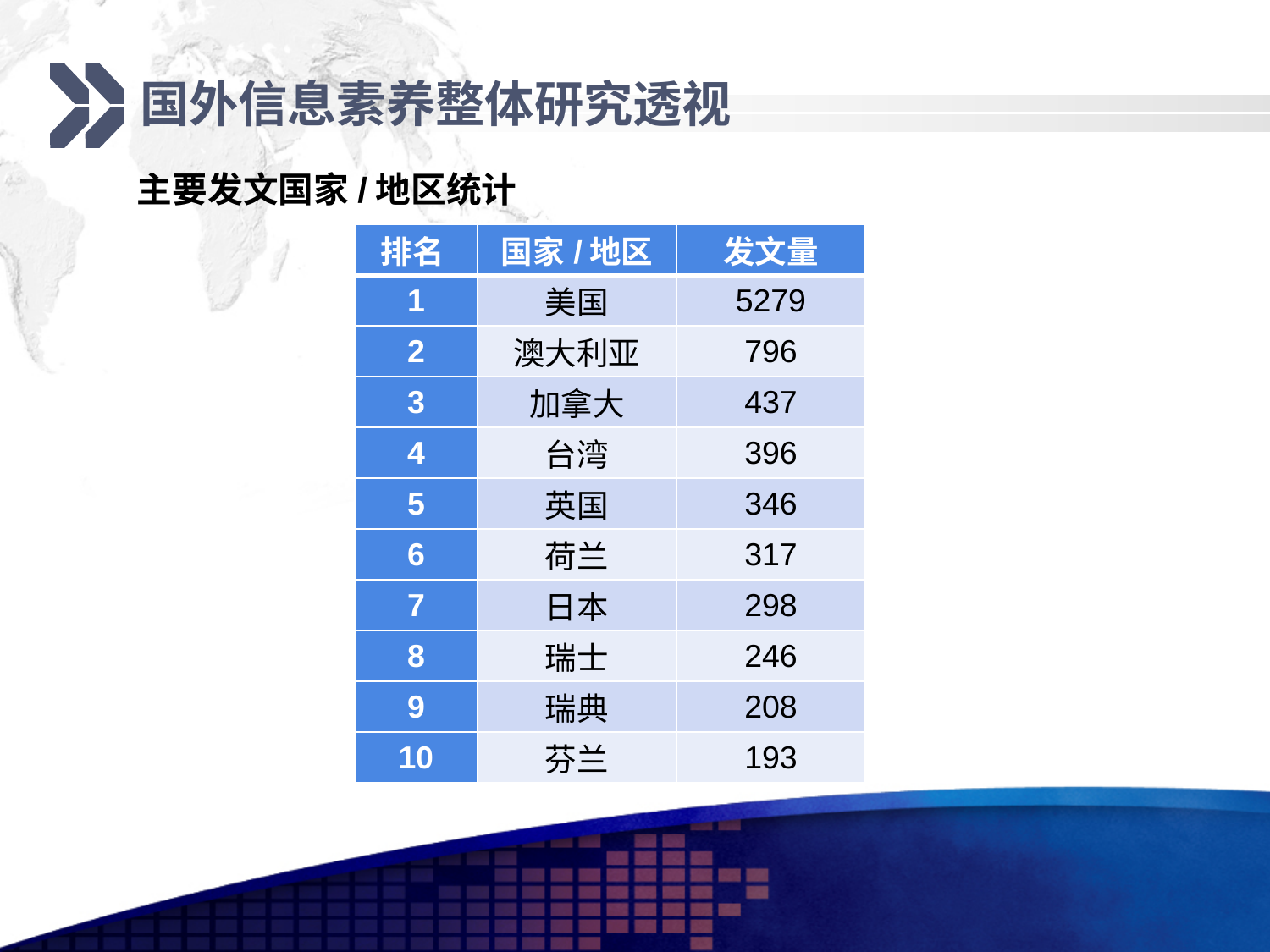

# 国外信息素养整体研究透视
主要发文国家/地区统计
| 排名 | 国家/地区 | 发文量 |
| --- | --- | --- |
| 1 | 美国 | 5279 |
| 2 | 澳大利亚 | 796 |
| 3 | 加拿大 | 437 |
| 4 | 台湾 | 396 |
| 5 | 英国 | 346 |
| 6 | 荷兰 | 317 |
| 7 | 日本 | 298 |
| 8 | 瑞士 | 246 |
| 9 | 瑞典 | 208 |
| 10 | 芬兰 | 193 |